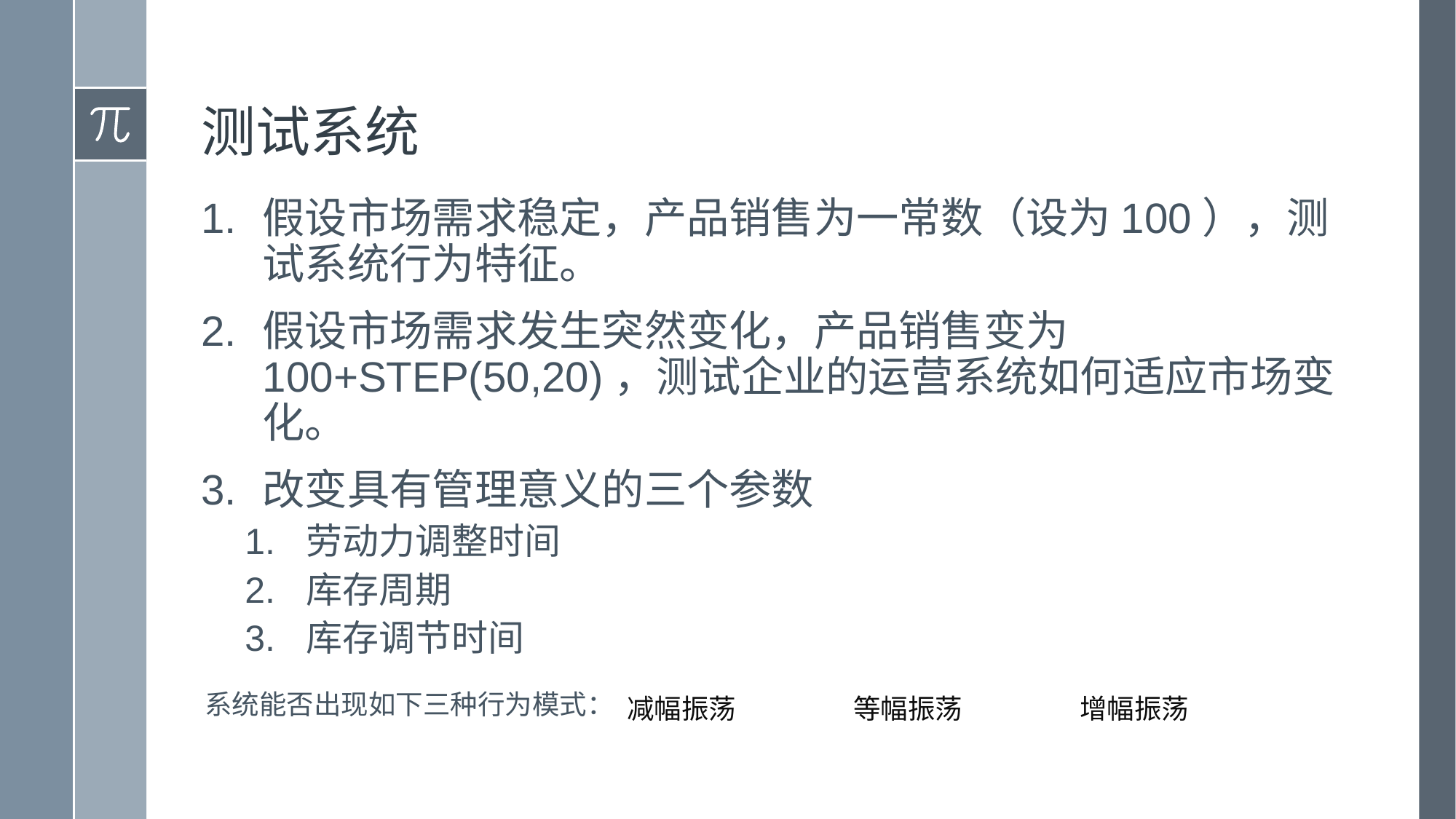

# 测试系统
假设市场需求稳定，产品销售为一常数（设为100），测试系统行为特征。
假设市场需求发生突然变化，产品销售变为100+STEP(50,20)，测试企业的运营系统如何适应市场变化。
改变具有管理意义的三个参数
劳动力调整时间
库存周期
库存调节时间

| 减幅振荡 | 等幅振荡 | 增幅振荡 |
| --- | --- | --- |
系统能否出现如下三种行为模式：